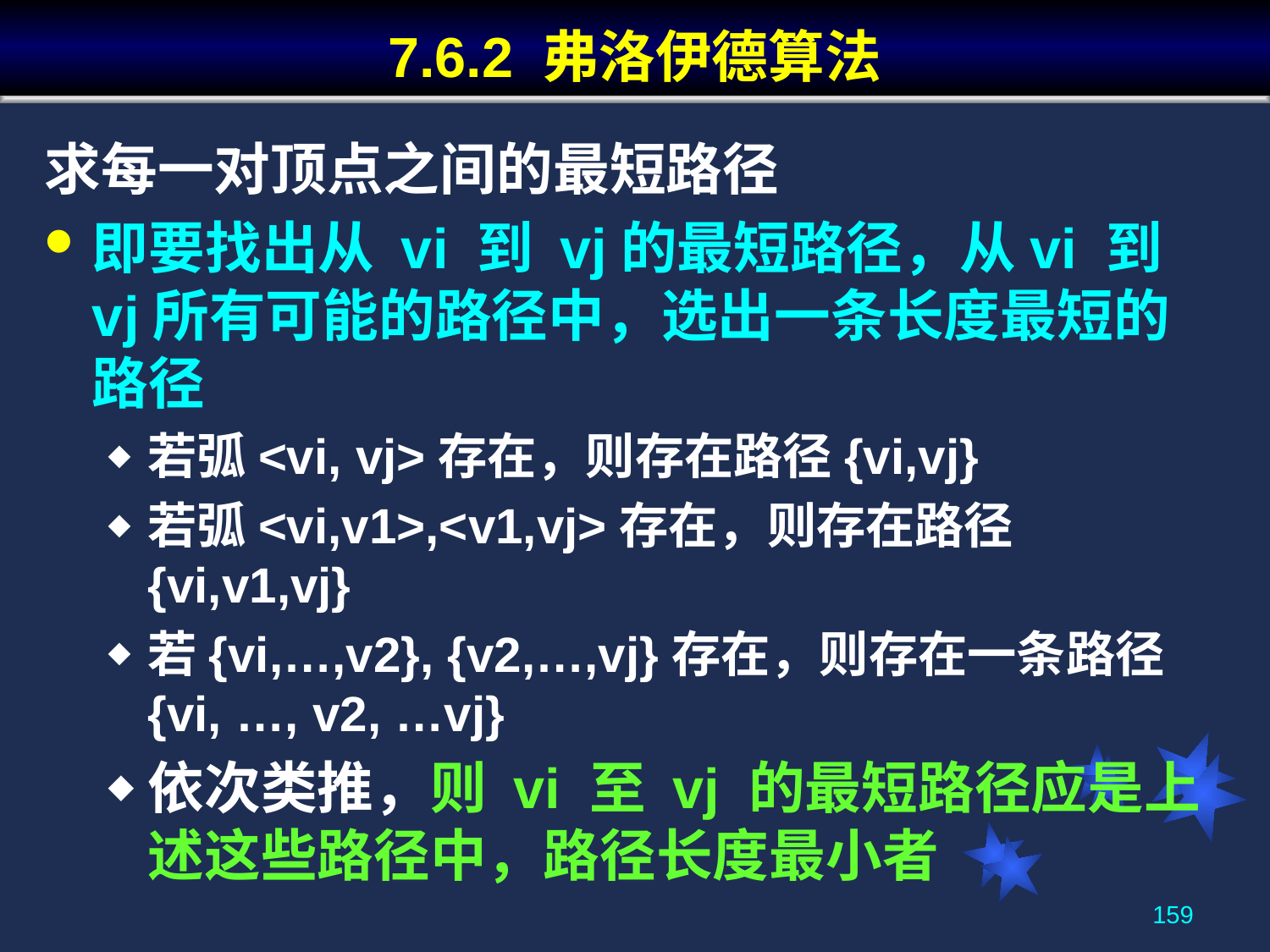

# 7.6.2 弗洛伊德算法
求每一对顶点之间的最短路径
即要找出从 vi 到 vj的最短路径，从vi 到 vj所有可能的路径中，选出一条长度最短的路径
若弧<vi, vj>存在，则存在路径{vi,vj}
若弧<vi,v1>,<v1,vj>存在，则存在路径{vi,v1,vj}
若{vi,…,v2}, {v2,…,vj}存在，则存在一条路径{vi, …, v2, …vj}
依次类推，则 vi 至 vj 的最短路径应是上述这些路径中，路径长度最小者
159